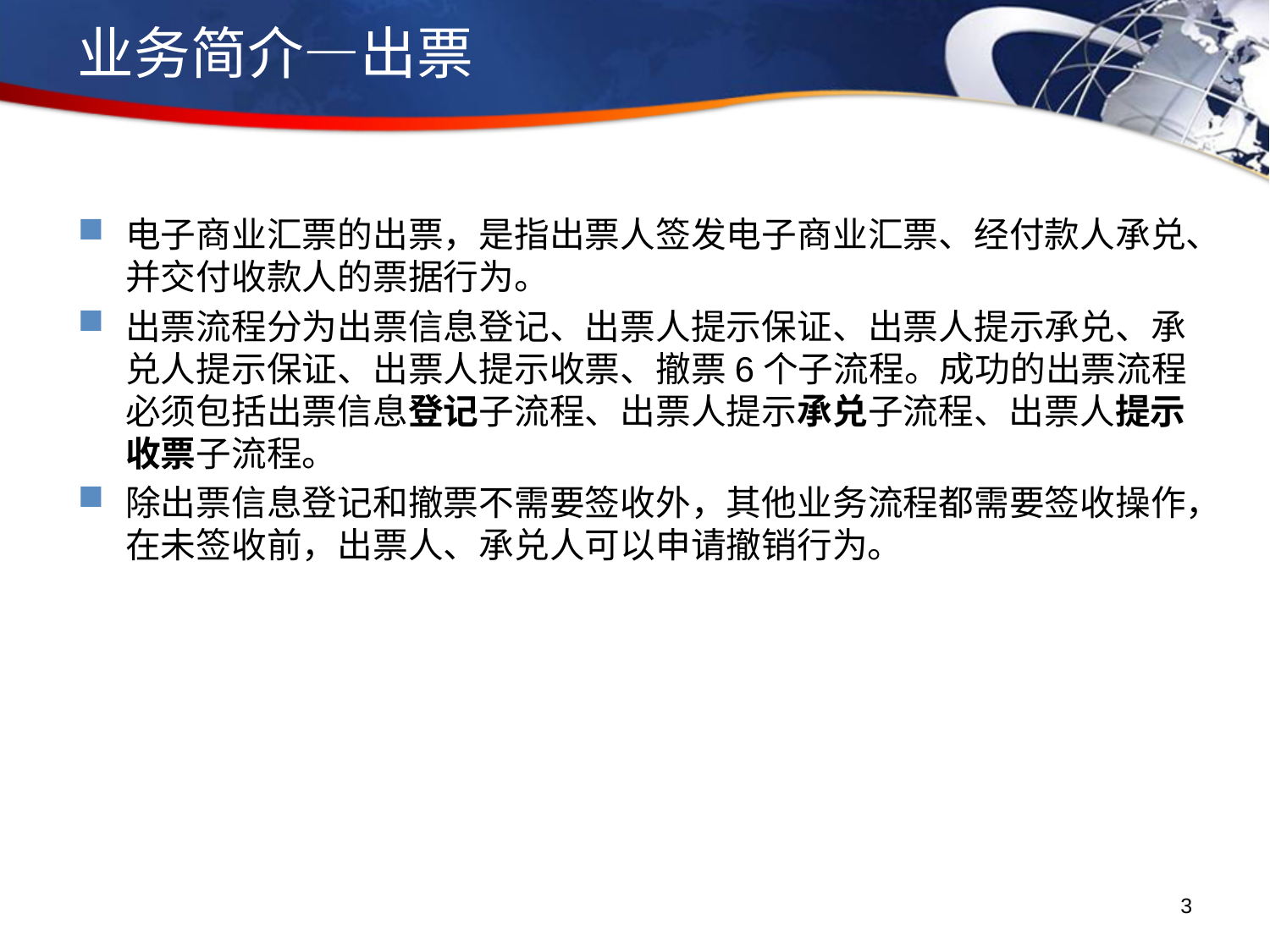

# 业务简介—出票
电子商业汇票的出票，是指出票人签发电子商业汇票、经付款人承兑、并交付收款人的票据行为。
出票流程分为出票信息登记、出票人提示保证、出票人提示承兑、承兑人提示保证、出票人提示收票、撤票6个子流程。成功的出票流程必须包括出票信息登记子流程、出票人提示承兑子流程、出票人提示收票子流程。
除出票信息登记和撤票不需要签收外，其他业务流程都需要签收操作，在未签收前，出票人、承兑人可以申请撤销行为。

3